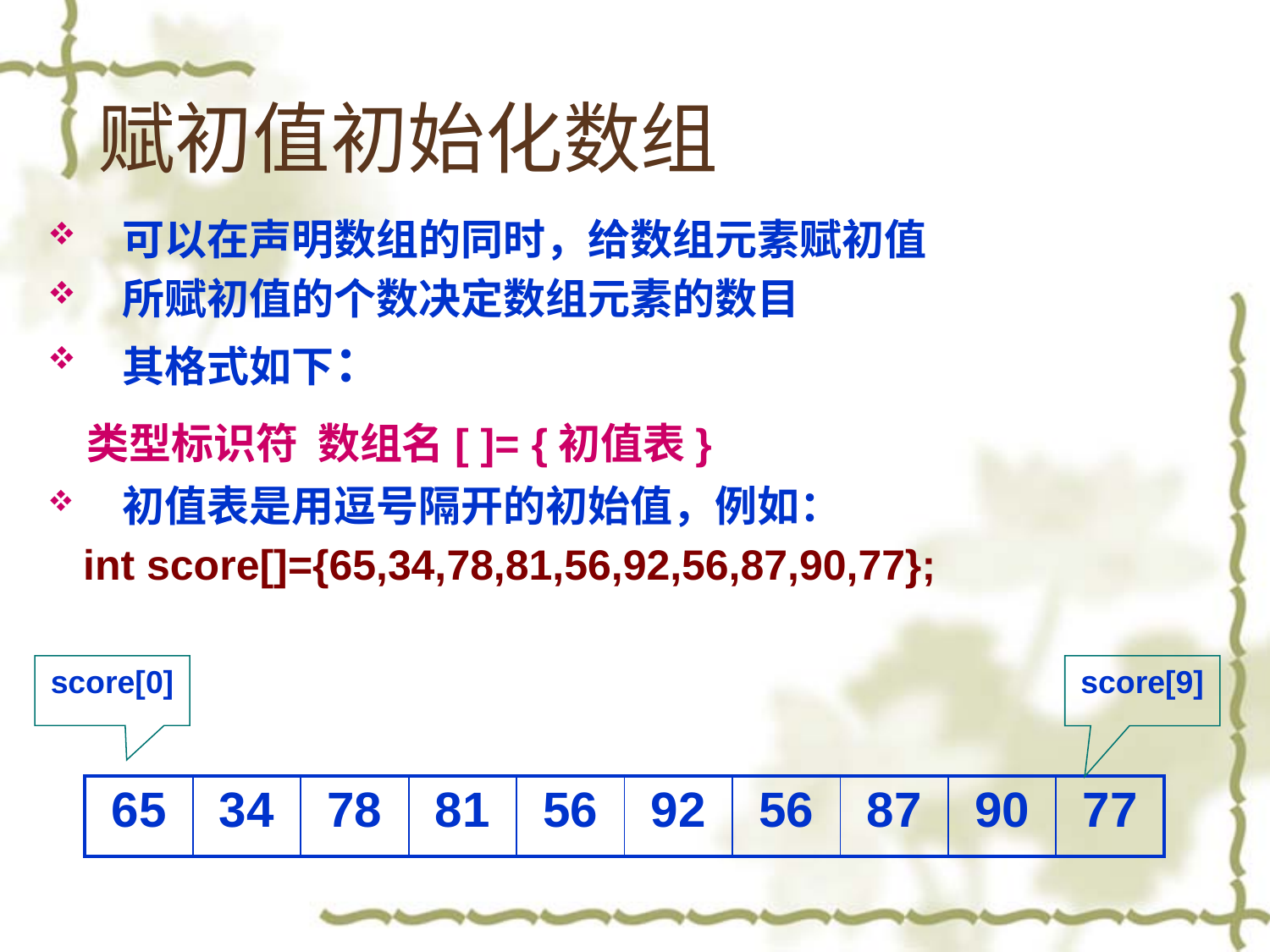

# 赋初值初始化数组
可以在声明数组的同时，给数组元素赋初值
所赋初值的个数决定数组元素的数目
其格式如下：
  类型标识符  数组名[ ]= {初值表}
初值表是用逗号隔开的初始值，例如：
   int score[]={65,34,78,81,56,92,56,87,90,77};
score[0]
score[9]
| 65 | 34 | 78 | 81 | 56 | 92 | 56 | 87 | 90 | 77 |
| --- | --- | --- | --- | --- | --- | --- | --- | --- | --- |